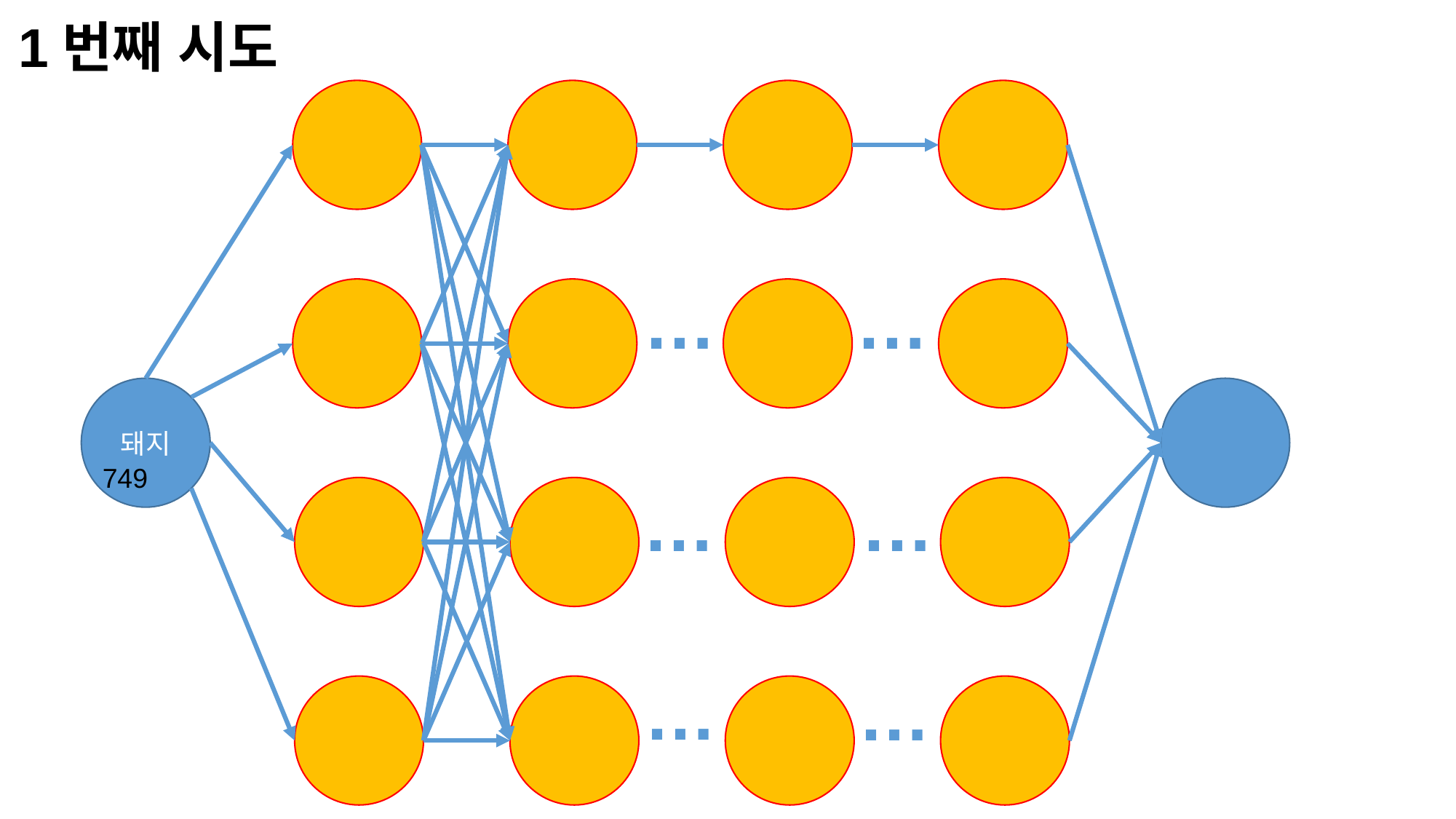

1번째 시도

…
…

돼지

749
…
…

…
…